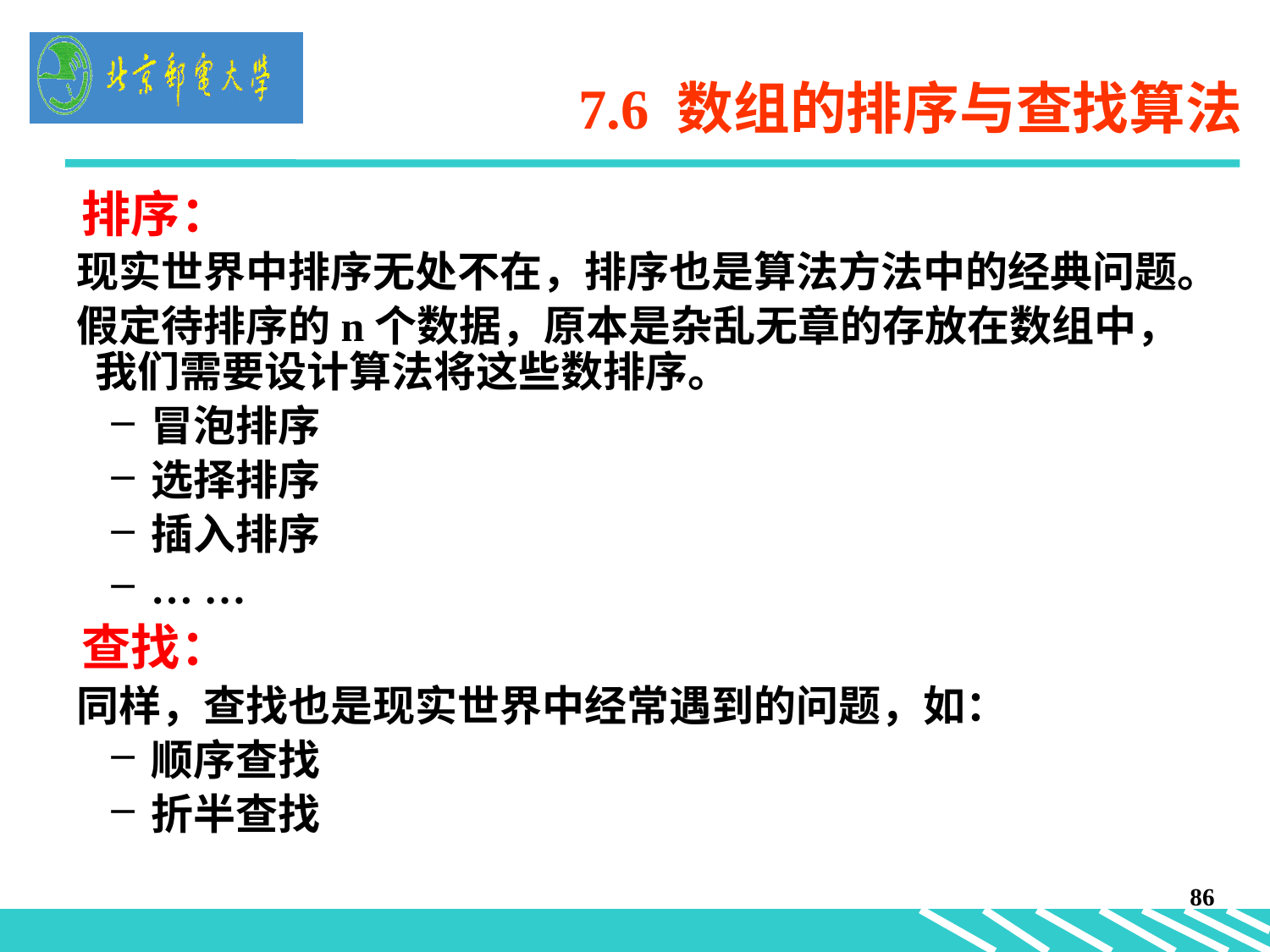

# 7.6 数组的排序与查找算法
  排序：
  现实世界中排序无处不在，排序也是算法方法中的经典问题。
  假定待排序的n个数据，原本是杂乱无章的存放在数组中，我们需要设计算法将这些数排序。
冒泡排序
选择排序
插入排序
… …
  查找：
  同样，查找也是现实世界中经常遇到的问题，如：
顺序查找
折半查找

86